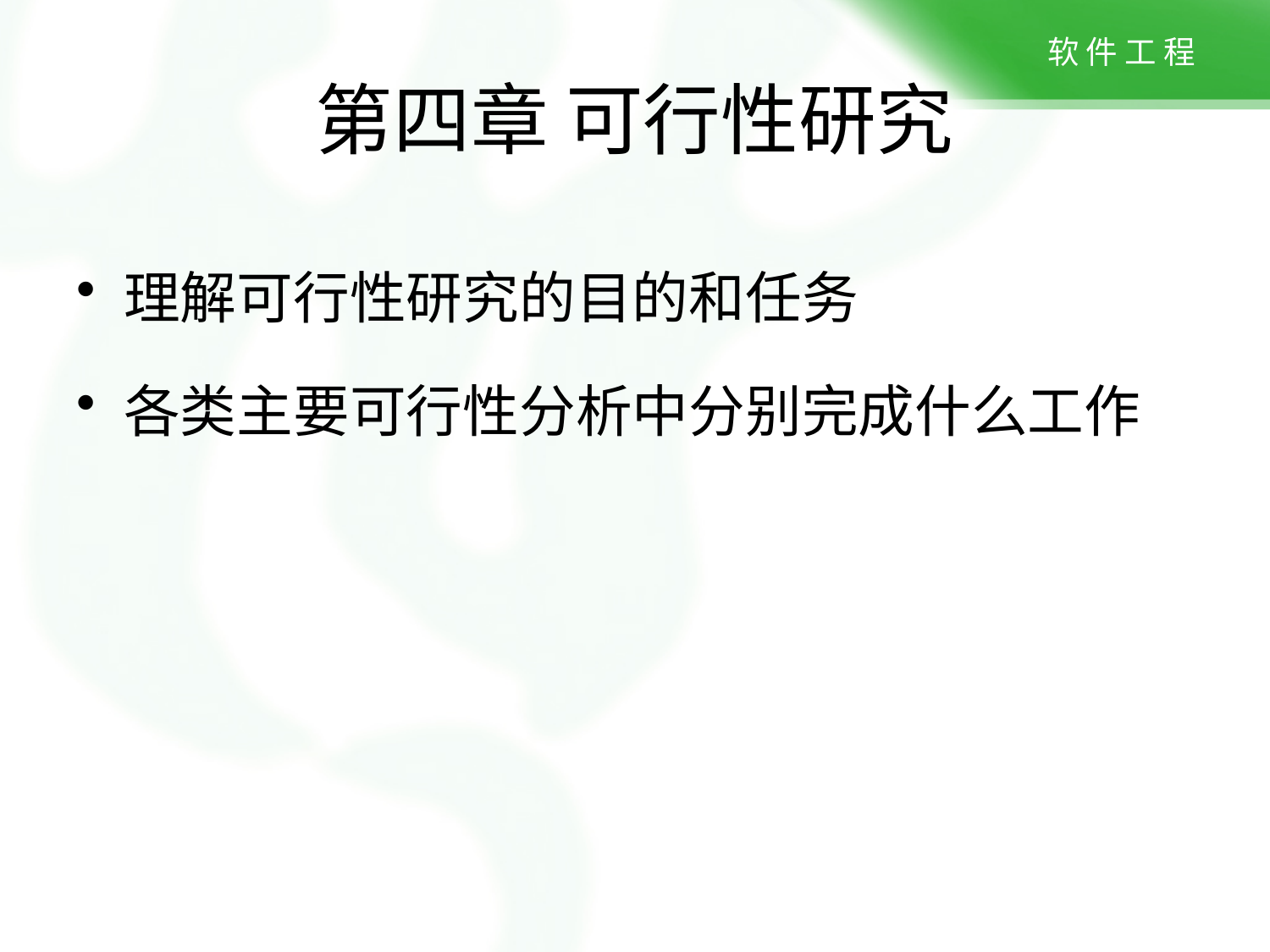

# 第四章 可行性研究
理解可行性研究的目的和任务
各类主要可行性分析中分别完成什么工作